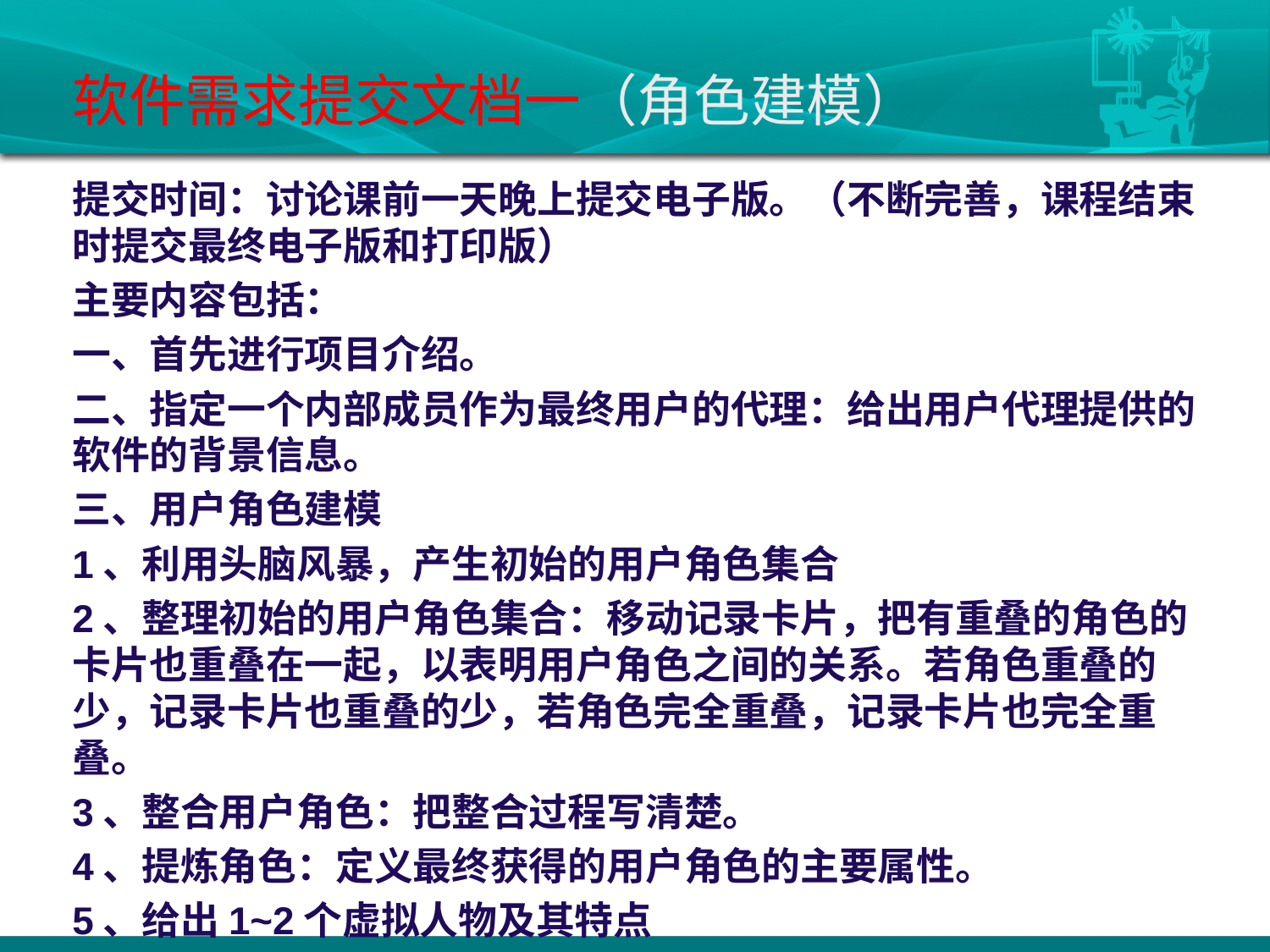

# 软件需求提交文档一（角色建模）
提交时间：讨论课前一天晚上提交电子版。（不断完善，课程结束时提交最终电子版和打印版）
主要内容包括：
一、首先进行项目介绍。
二、指定一个内部成员作为最终用户的代理：给出用户代理提供的软件的背景信息。
三、用户角色建模
1、利用头脑风暴，产生初始的用户角色集合
2、整理初始的用户角色集合：移动记录卡片，把有重叠的角色的卡片也重叠在一起，以表明用户角色之间的关系。若角色重叠的少，记录卡片也重叠的少，若角色完全重叠，记录卡片也完全重叠。
3、整合用户角色：把整合过程写清楚。
4、提炼角色：定义最终获得的用户角色的主要属性。
5、给出1~2个虚拟人物及其特点